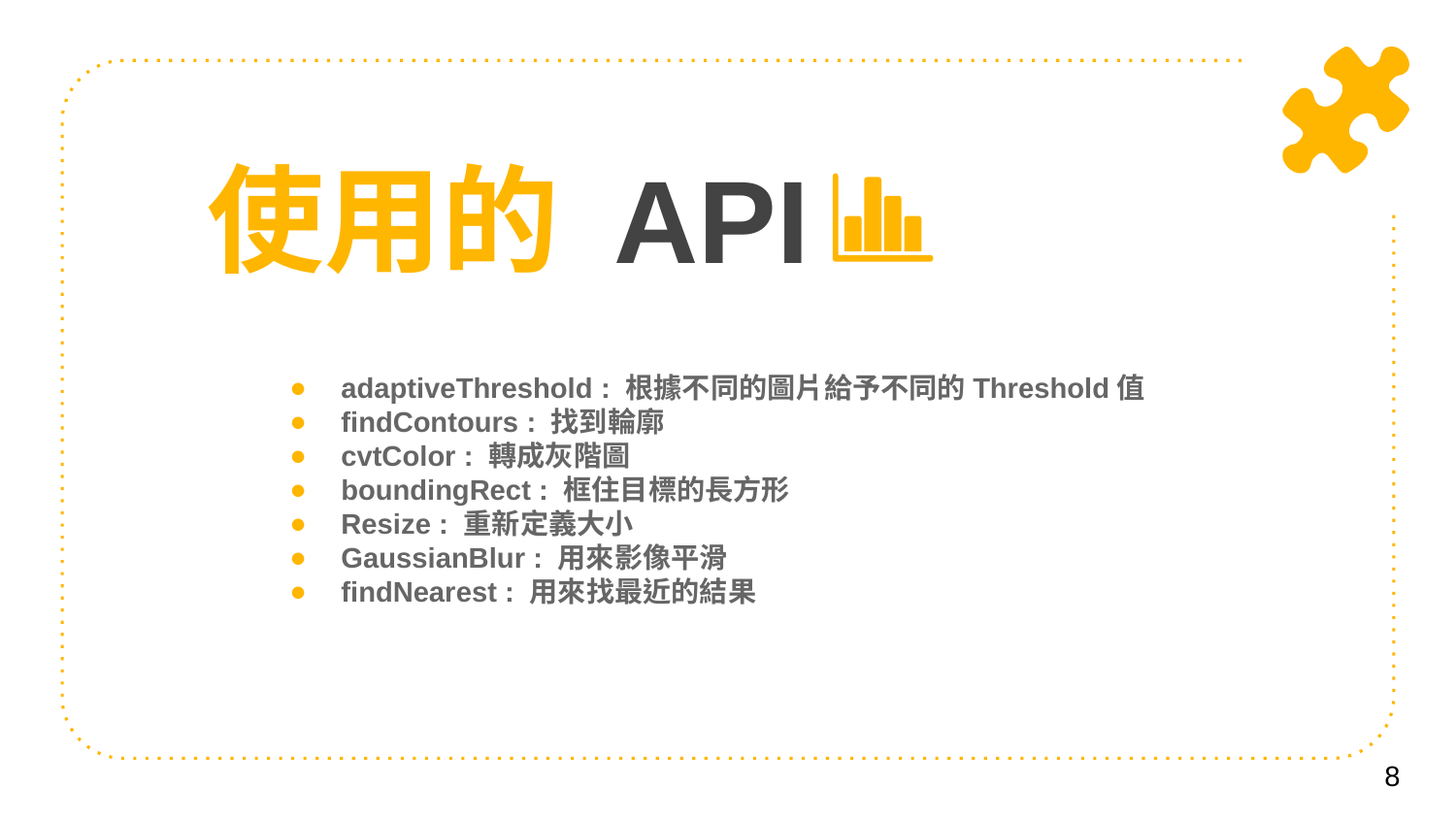

# 使用的 API

adaptiveThreshold : 根據不同的圖片給予不同的Threshold值
findContours : 找到輪廓
cvtColor : 轉成灰階圖
boundingRect : 框住目標的長方形
Resize : 重新定義大小
GaussianBlur : 用來影像平滑
findNearest : 用來找最近的結果
8